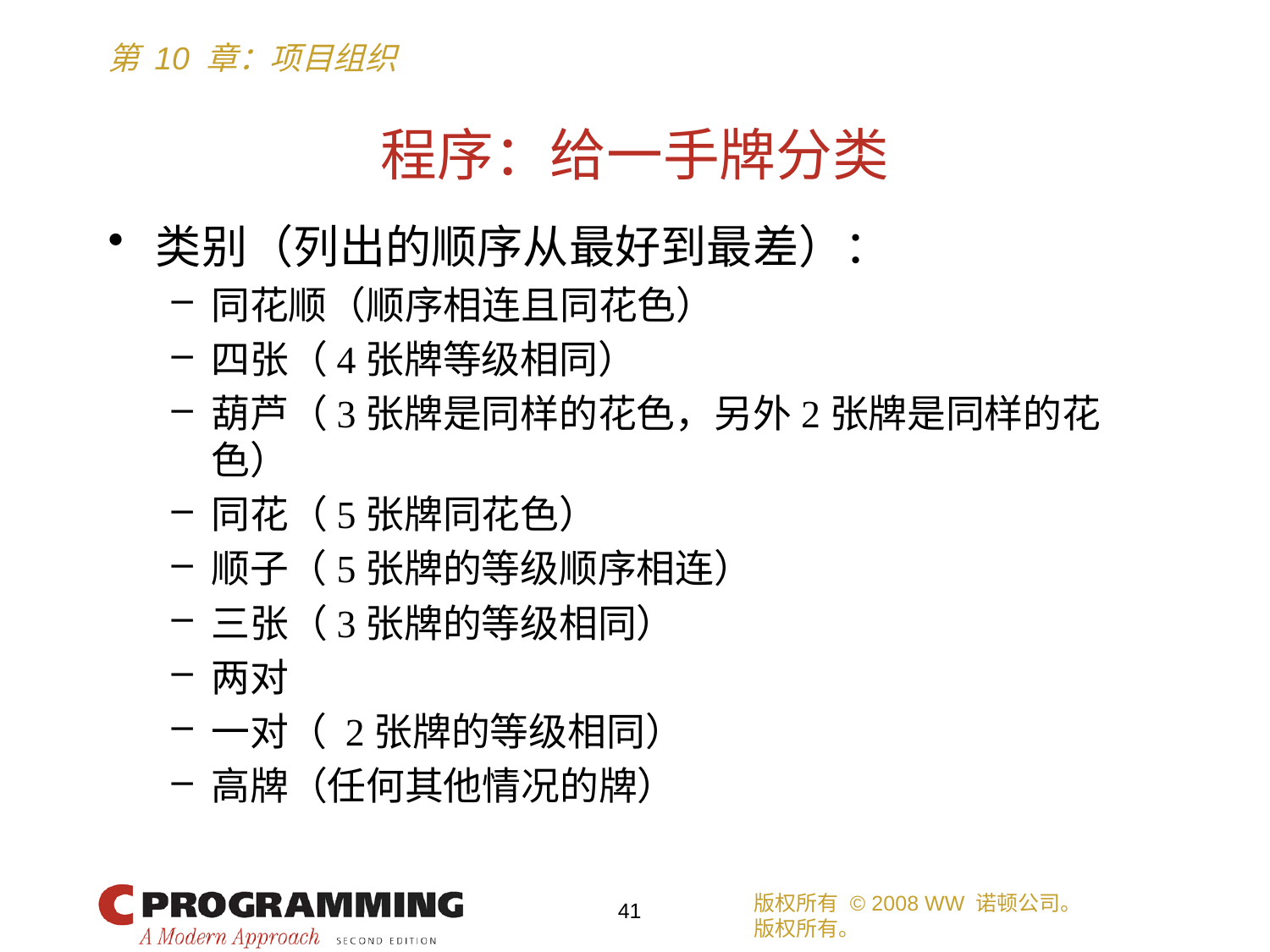

# 程序：给一手牌分类
类别（列出的顺序从最好到最差）：
同花顺（顺序相连且同花色）
四张（4张牌等级相同）
葫芦（3张牌是同样的花色，另外2张牌是同样的花色）
同花（5张牌同花色）
顺子（5张牌的等级顺序相连）
三张（3张牌的等级相同）
两对
一对（ 2张牌的等级相同）
高牌（任何其他情况的牌）
版权所有 © 2008 WW 诺顿公司。
版权所有。
41